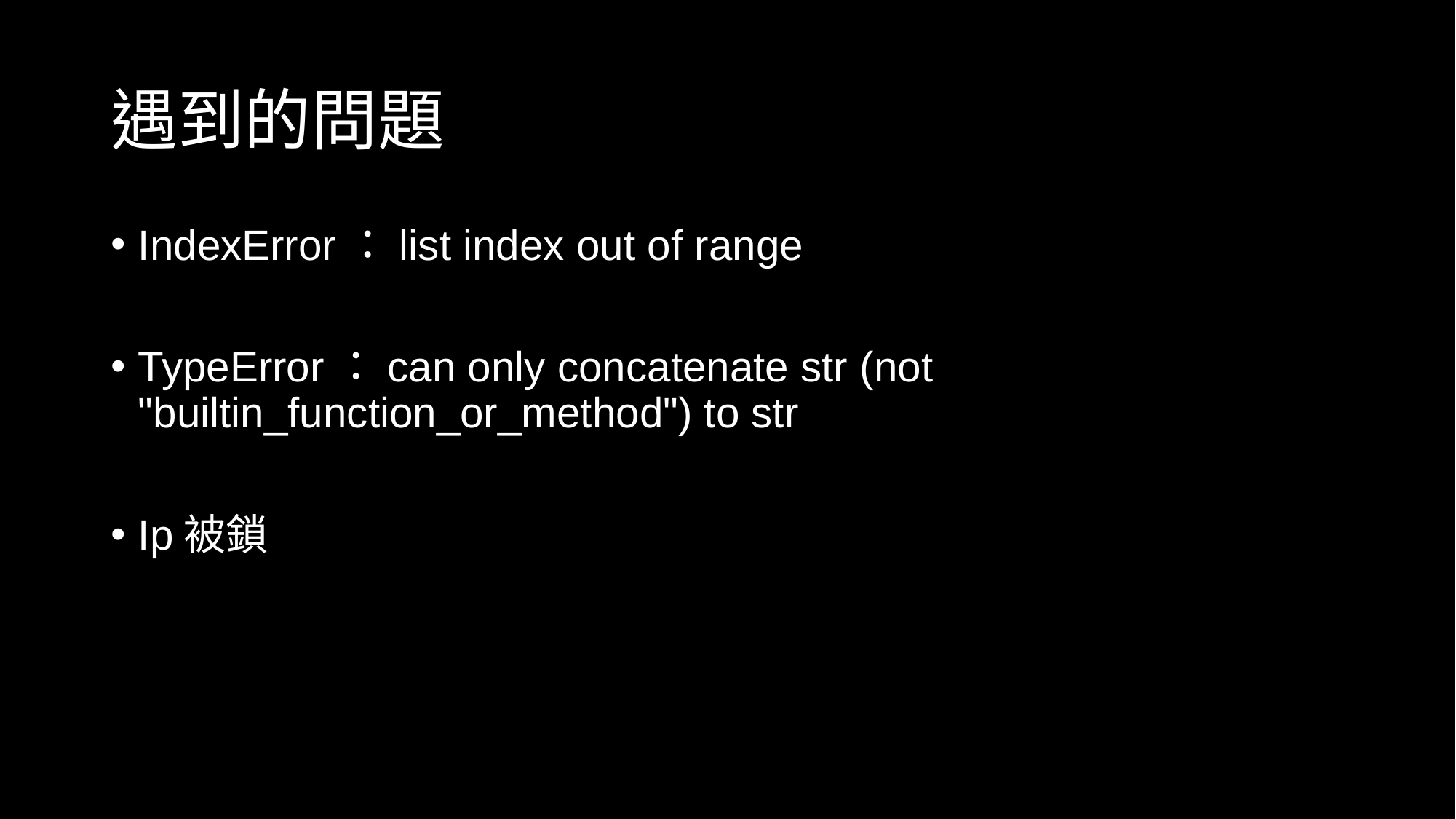

# 遇到的問題
IndexError：list index out of range

TypeError：can only concatenate str (not "builtin_function_or_method") to str

Ip被鎖